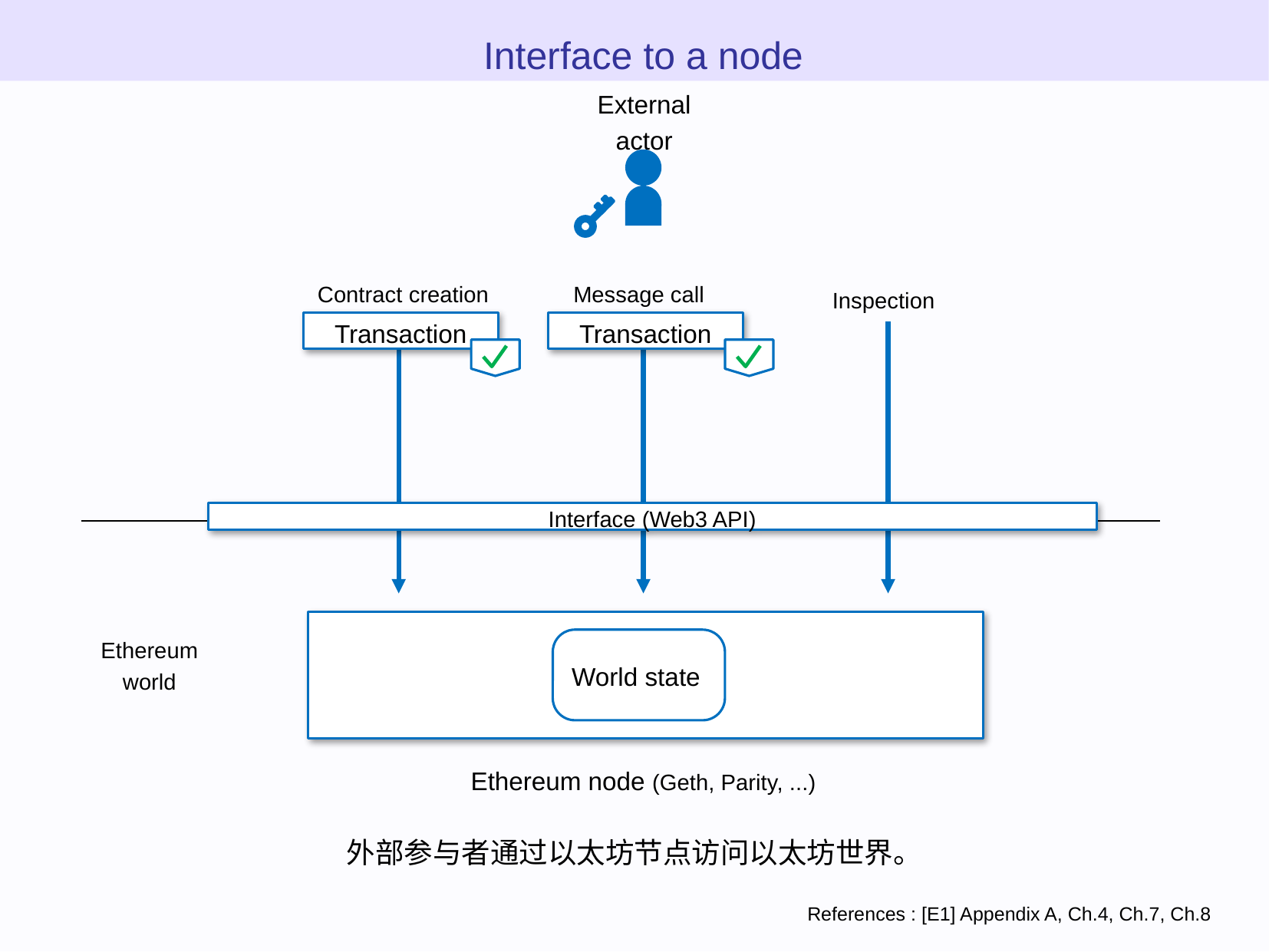

Interface to a node
External actor

Contract creation
Message call
Inspection

Transaction
Transaction

Interface (Web3 API)

Ethereum
world
World state
Ethereum node (Geth, Parity, ...)
外部参与者通过以太坊节点访问以太坊世界。
References : [E1] Appendix A, Ch.4, Ch.7, Ch.8